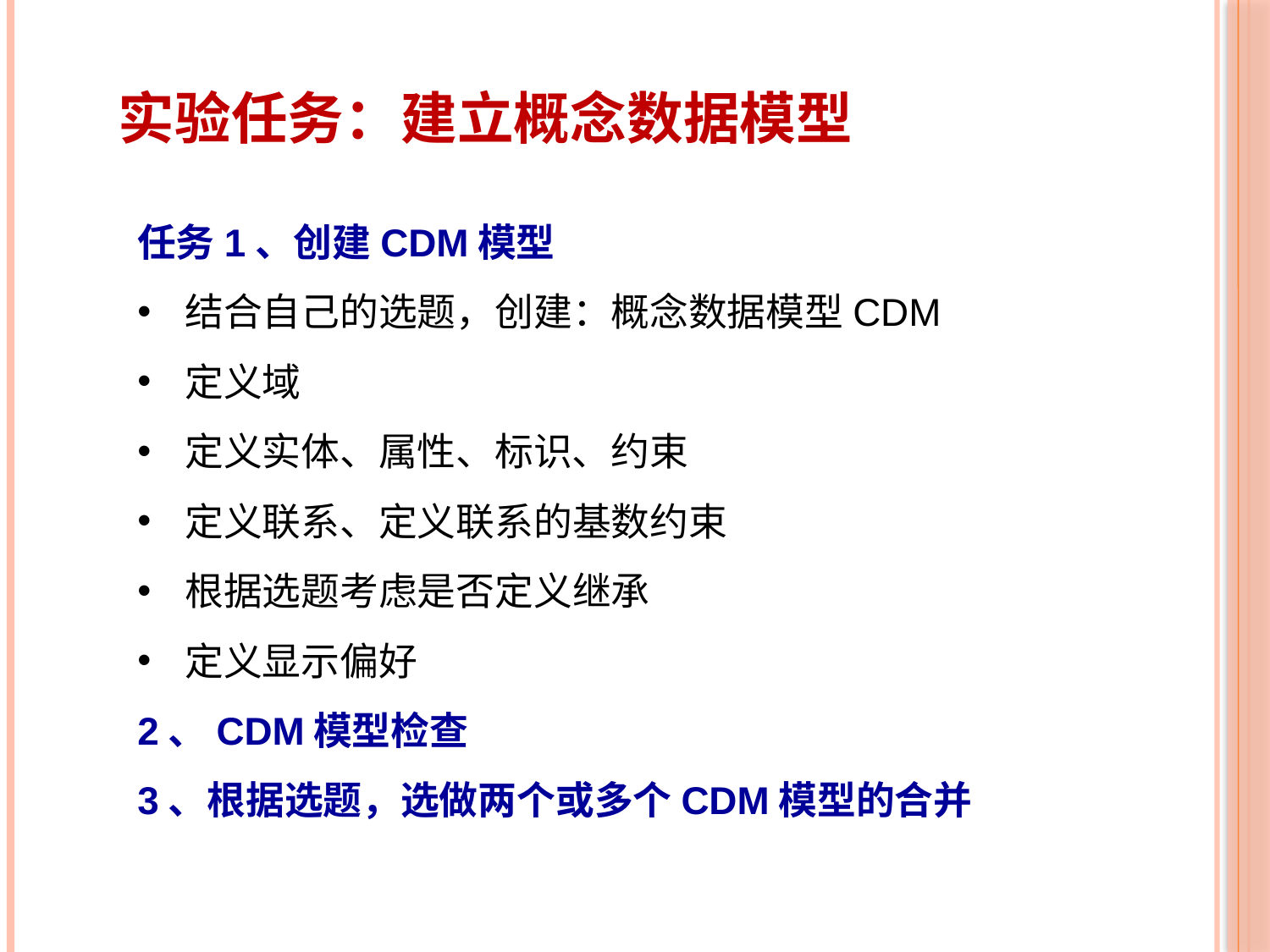

# 实验任务：建立概念数据模型
任务1、创建CDM模型
结合自己的选题，创建：概念数据模型CDM
定义域
定义实体、属性、标识、约束
定义联系、定义联系的基数约束
根据选题考虑是否定义继承
定义显示偏好
2、CDM模型检查
3、根据选题，选做两个或多个CDM模型的合并